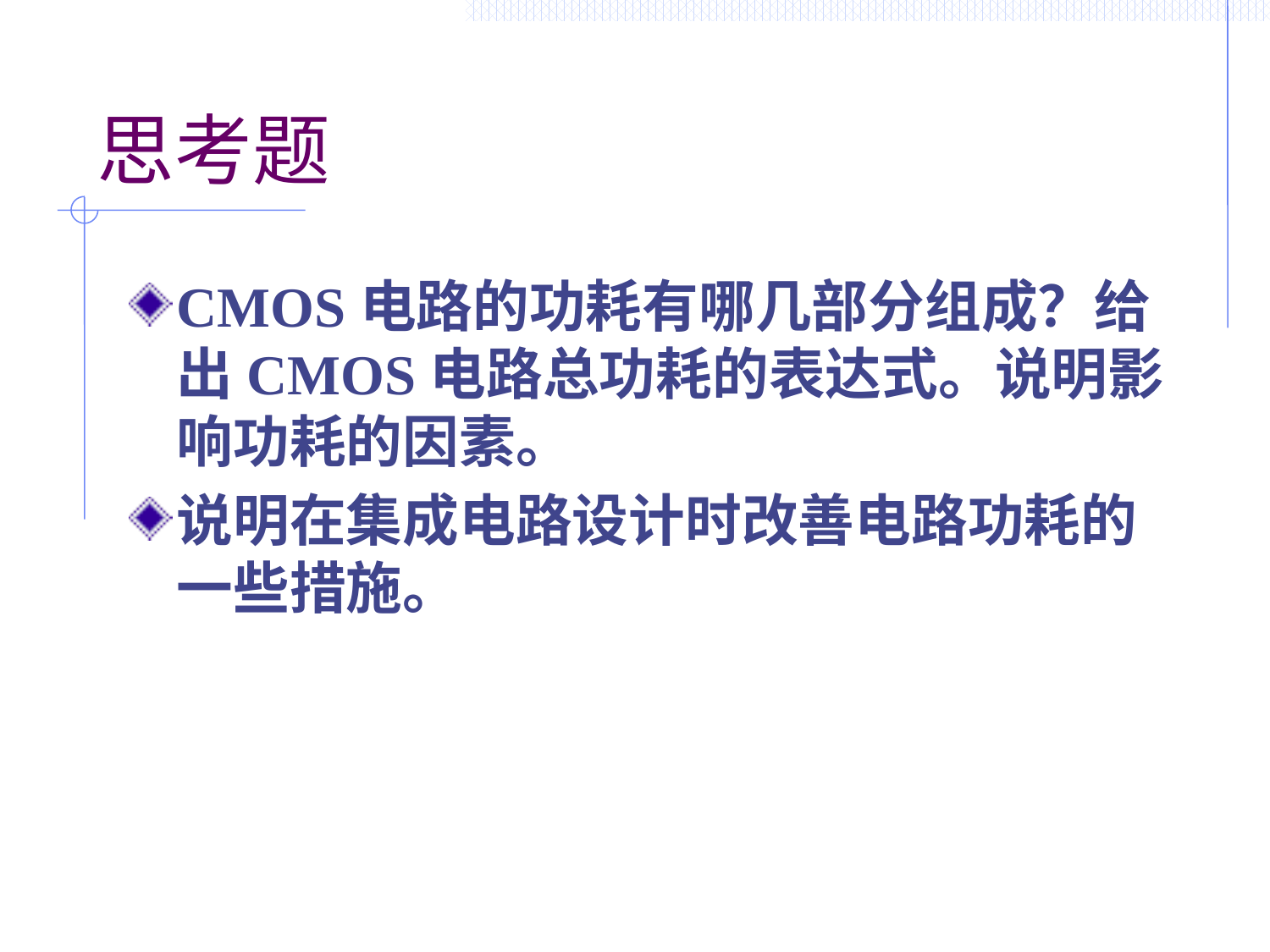

# 思考题
CMOS电路的功耗有哪几部分组成？给出CMOS电路总功耗的表达式。说明影响功耗的因素。
说明在集成电路设计时改善电路功耗的一些措施。